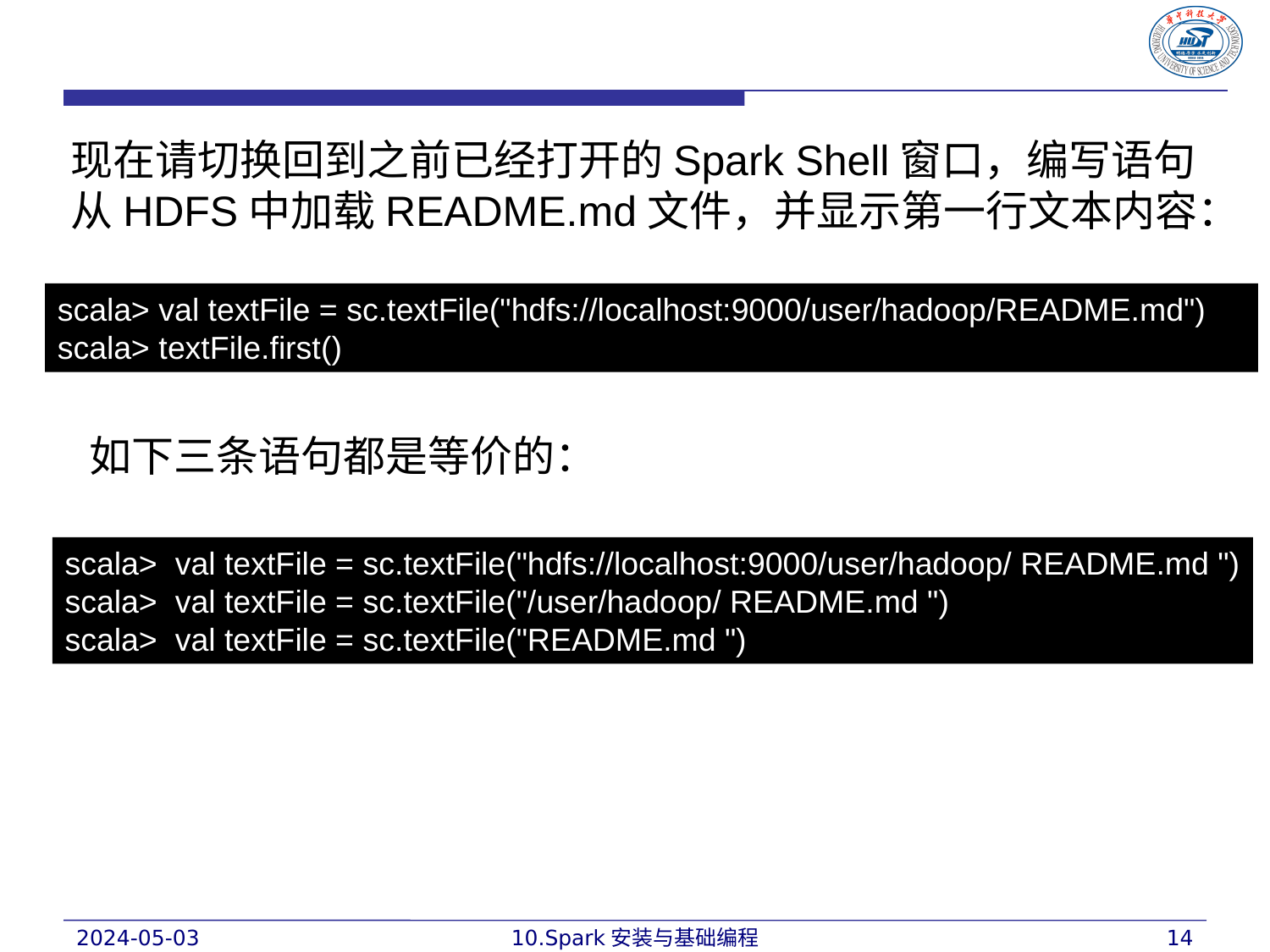

现在请切换回到之前已经打开的Spark Shell窗口，编写语句从HDFS中加载README.md文件，并显示第一行文本内容：
scala> val textFile = sc.textFile("hdfs://localhost:9000/user/hadoop/README.md")
scala> textFile.first()
如下三条语句都是等价的：
scala>  val textFile = sc.textFile("hdfs://localhost:9000/user/hadoop/ README.md ")
scala>  val textFile = sc.textFile("/user/hadoop/ README.md ")
scala>  val textFile = sc.textFile("README.md ")
2024-05-03
10.Spark安装与基础编程
14